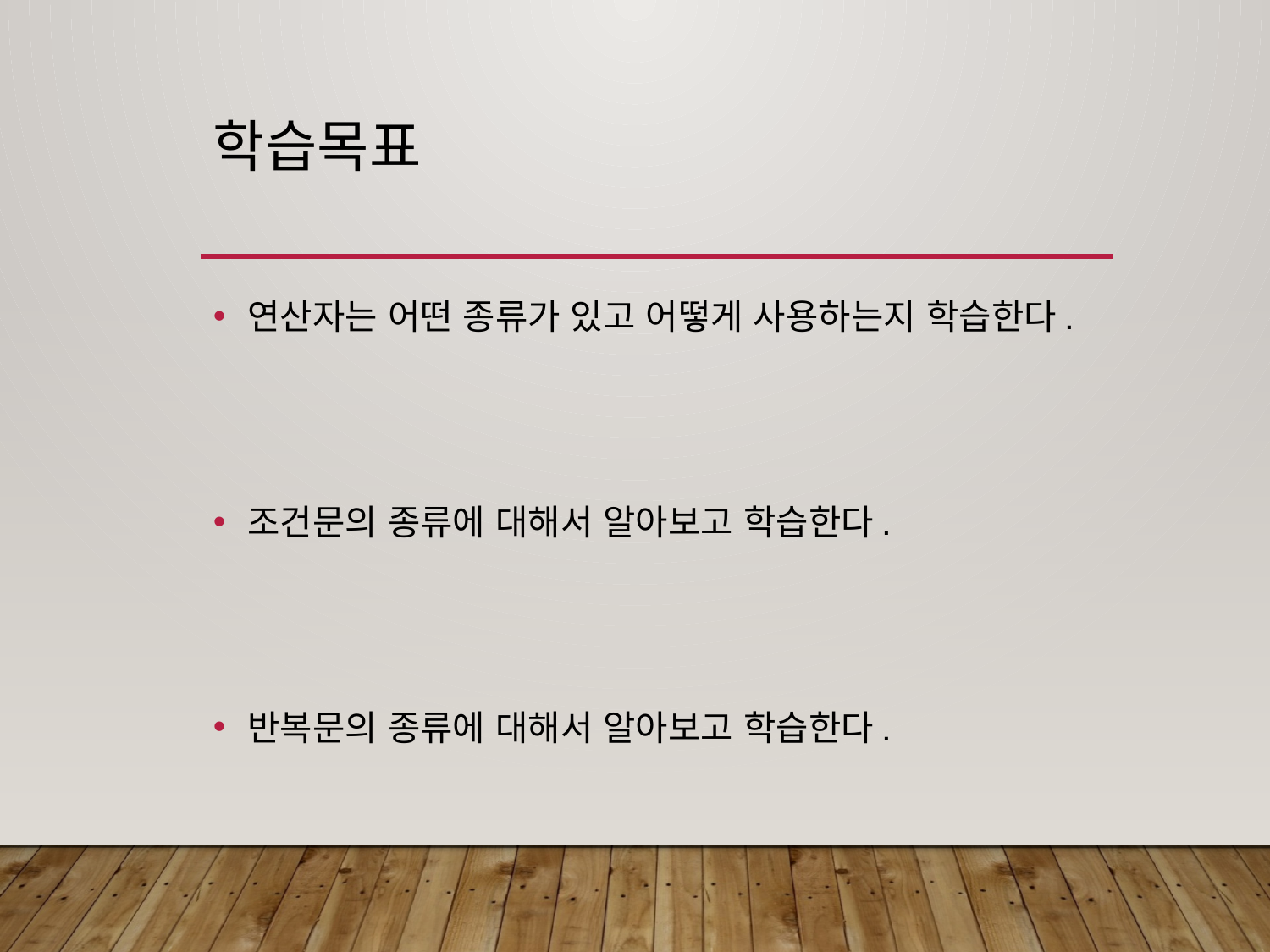

# 학습목표
연산자는 어떤 종류가 있고 어떻게 사용하는지 학습한다.

조건문의 종류에 대해서 알아보고 학습한다.

반복문의 종류에 대해서 알아보고 학습한다.